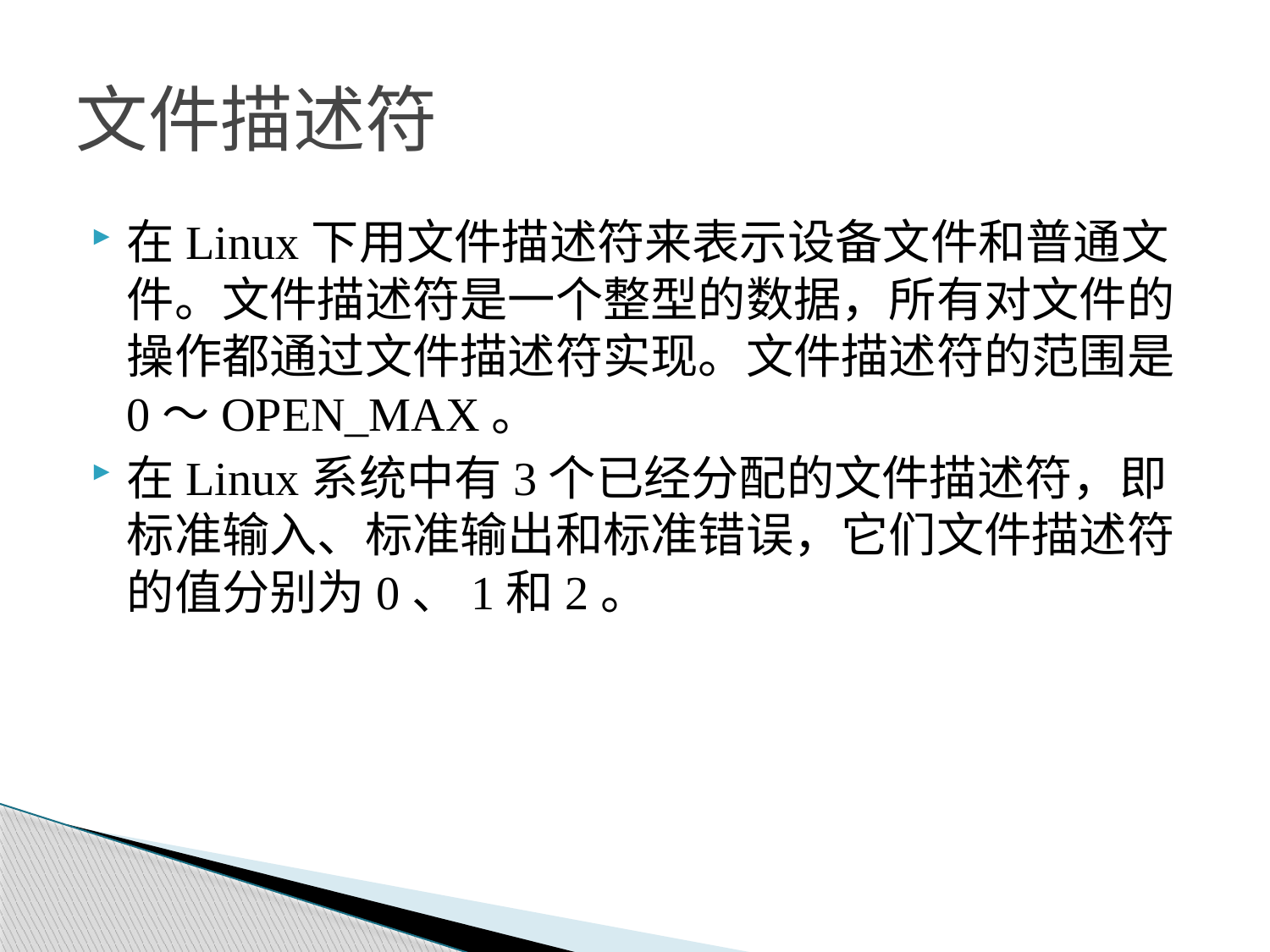

# 文件描述符
在Linux下用文件描述符来表示设备文件和普通文件。文件描述符是一个整型的数据，所有对文件的操作都通过文件描述符实现。文件描述符的范围是0～OPEN_MAX。
在Linux系统中有3个已经分配的文件描述符，即标准输入、标准输出和标准错误，它们文件描述符的值分别为0、1和2。